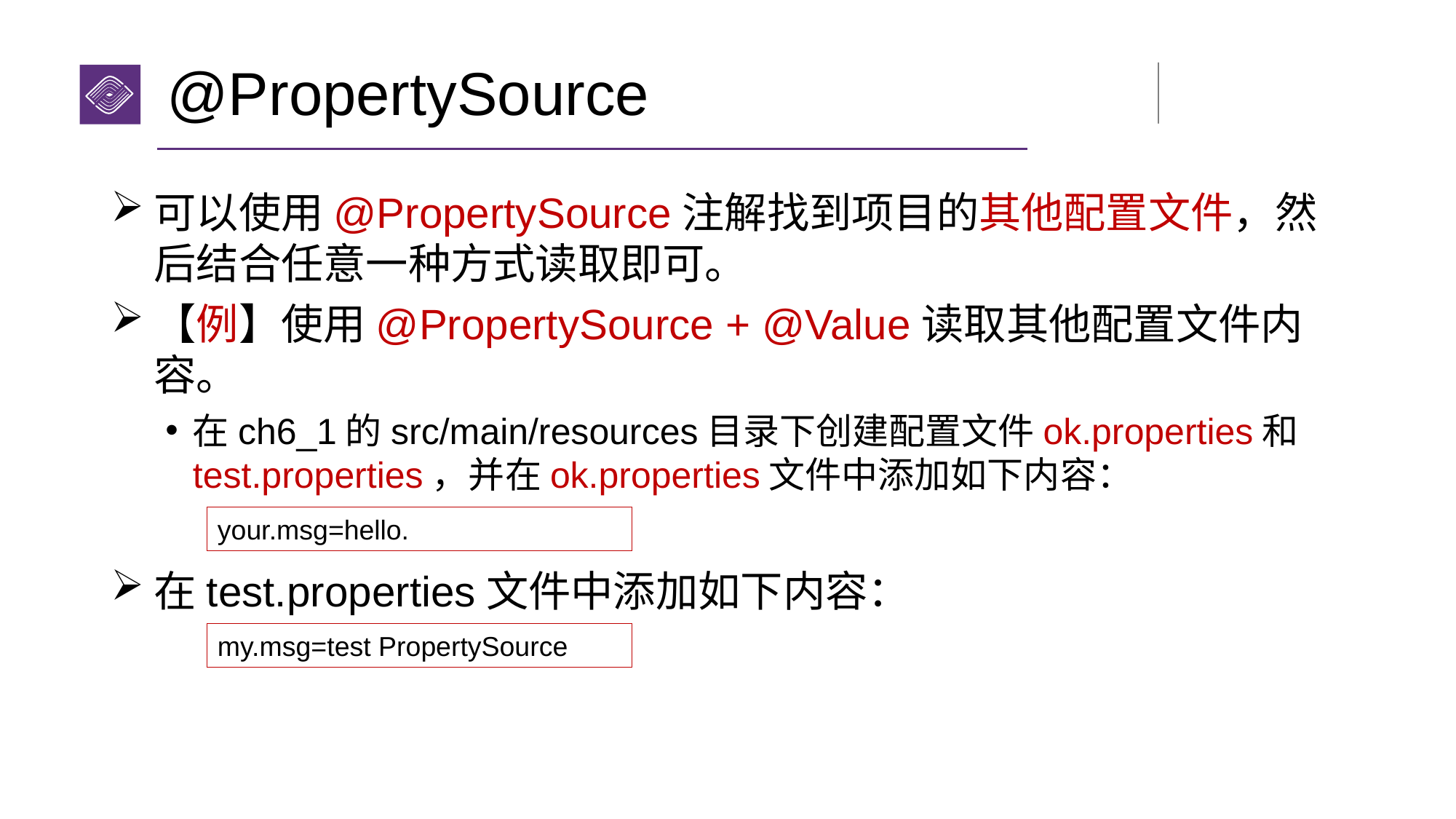

# @PropertySource
可以使用@PropertySource注解找到项目的其他配置文件，然后结合任意一种方式读取即可。
【例】使用@PropertySource + @Value读取其他配置文件内容。
在ch6_1的src/main/resources目录下创建配置文件ok.properties和test.properties，并在ok.properties文件中添加如下内容：

在test.properties文件中添加如下内容：
your.msg=hello.
my.msg=test PropertySource
30